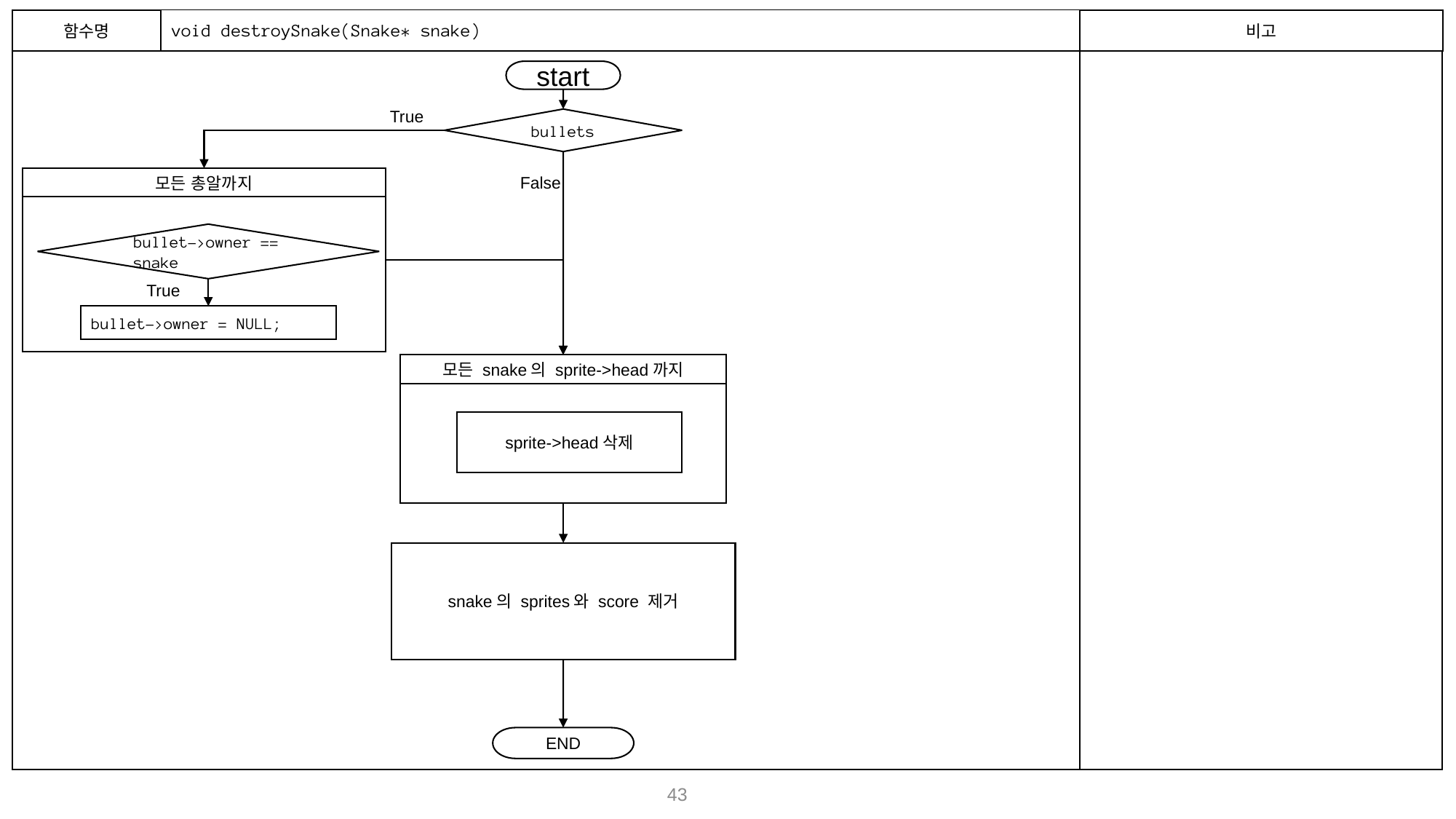

함수명
# void destroySnake(Snake* snake)
비고

start
True
bullets
False

모든 총알까지
bullet->owner == snake
True
bullet->owner = NULL;
모든 snake의 sprite->head까지

sprite->head삭제
snake의 sprites와 score 제거
END
43